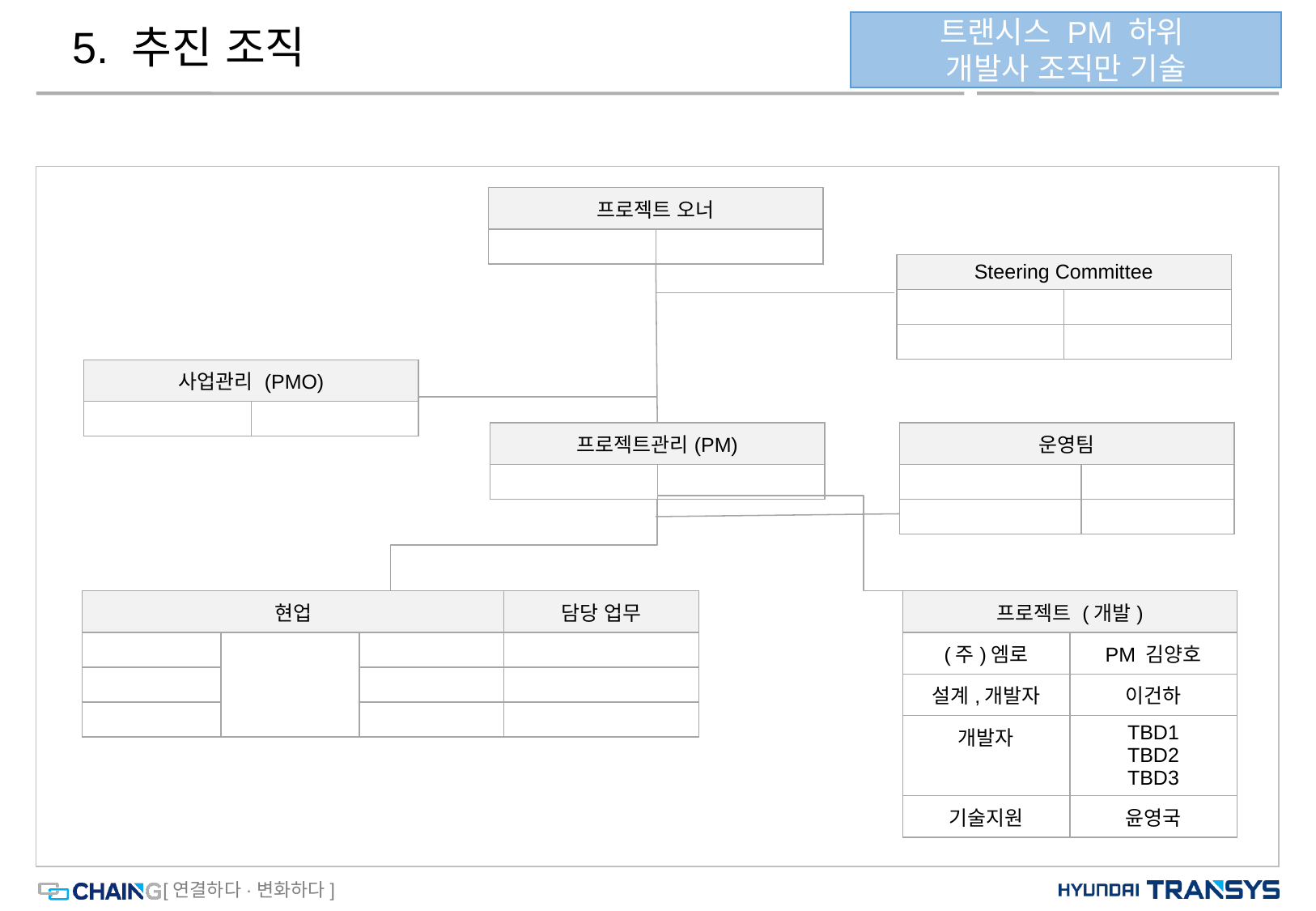

트랜시스 PM 하위
개발사 조직만 기술
# 5. 추진 조직
7
7

| 프로젝트 오너 |  |
| --- | --- |
|  |  |
| Steering Committee |  |
| --- | --- |
|  |  |
|  |  |
| 사업관리 (PMO) |  |
| --- | --- |
|  |  |
| 프로젝트관리(PM) |  |
| --- | --- |
|  |  |
| 운영팀 |  |
| --- | --- |
|  |  |
|  |  |
| 현업 |  |  | 담당 업무 |
| --- | --- | --- | --- |
|  |  |  |  |
|  |  |  |  |
|  |  |  |  |
| 프로젝트 (개발) |  |
| --- | --- |
| (주)엠로 | PM 김양호 |
| 설계,개발자 | 이건하 |
| 개발자 | TBD1 TBD2 TBD3 |
| 기술지원 | 윤영국 |